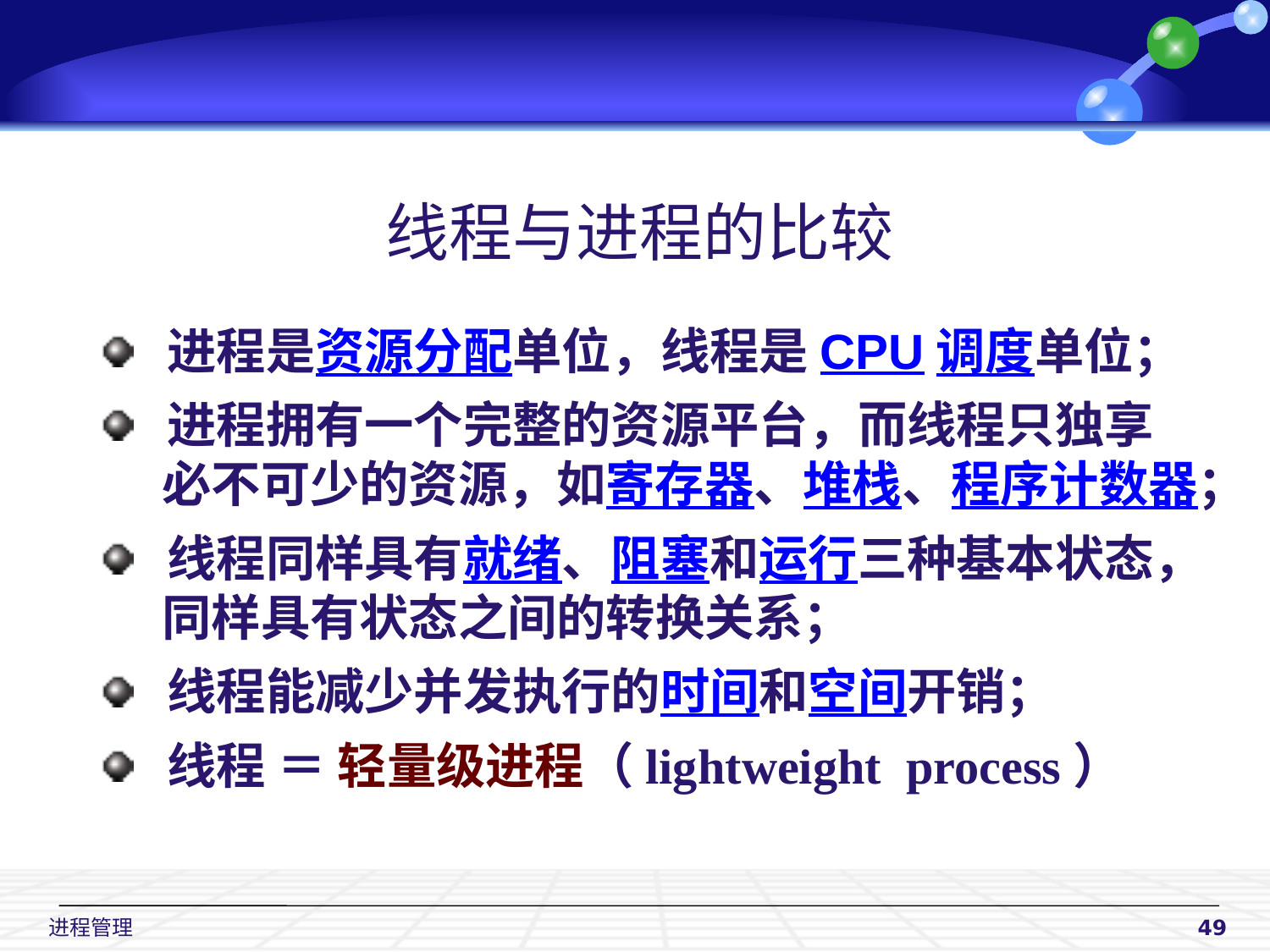

线程与进程的比较
  进程是资源分配单位，线程是CPU调度单位；
  进程拥有一个完整的资源平台，而线程只独享
   必不可少的资源，如寄存器、堆栈、程序计数器；
  线程同样具有就绪、阻塞和运行三种基本状态，
   同样具有状态之间的转换关系；
  线程能减少并发执行的时间和空间开销；
  线程 ＝ 轻量级进程（lightweight  process）
   进程管理
49